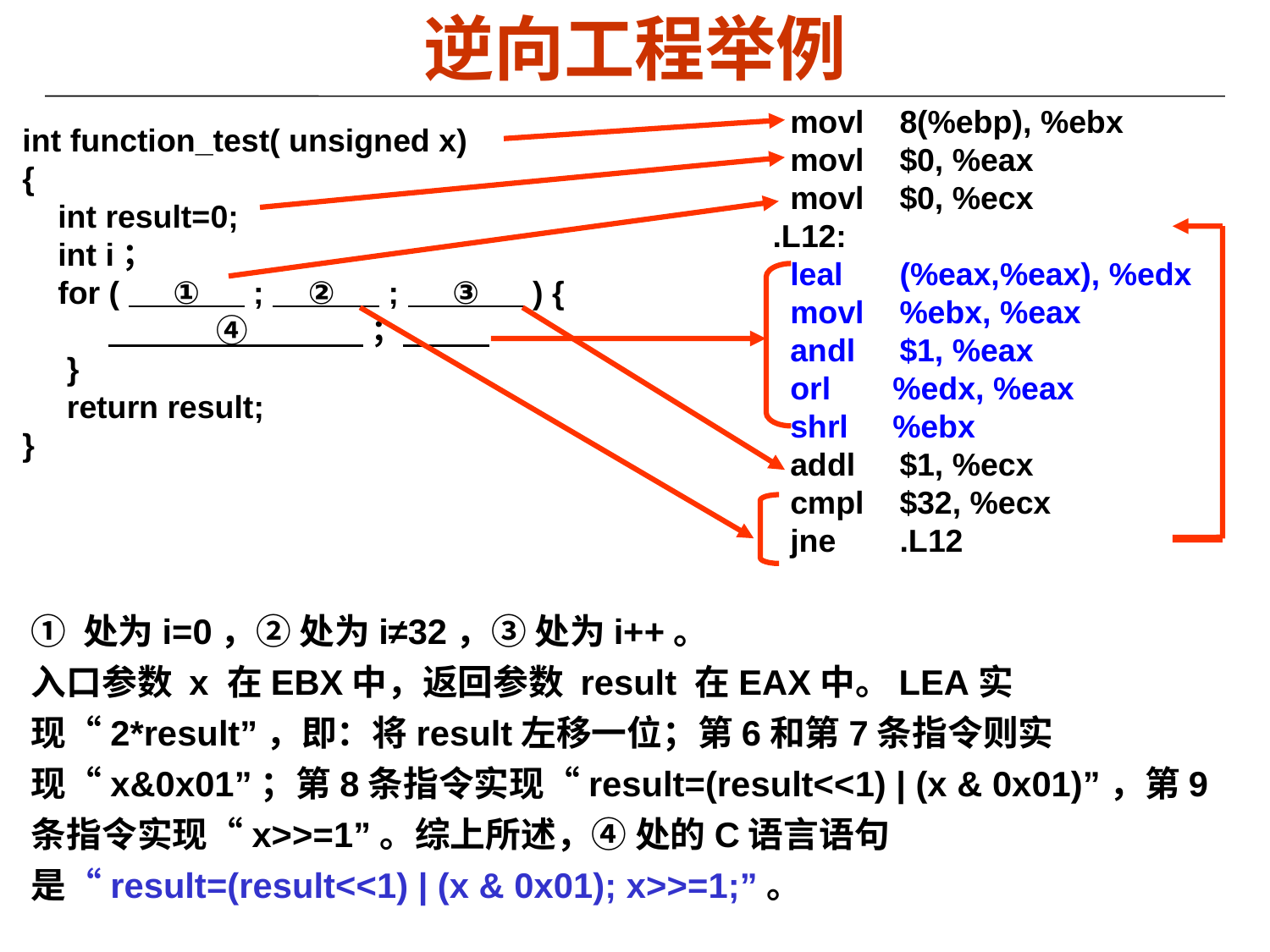

# 逆向工程举例
  movl  	8(%ebp), %ebx
  movl  	$0, %eax
  movl  	$0, %ecx
.L12:
  leal   	(%eax,%eax), %edx
  movl  	%ebx, %eax
  andl  	$1, %eax
  orl       %edx, %eax
  shrl     %ebx
  addl   	$1, %ecx
  cmpl  	$32, %ecx
  jne    	.L12
int function_test( unsigned x)
{
    int result=0;
    int i；
    for (      ①      ;     ②      ;      ③      ) {
                           ④                ；
     }
     return result;
}

① 处为i=0，② 处为i≠32，③ 处为i++。
入口参数 x 在EBX中，返回参数 result 在EAX中。LEA实现“2*result”，即：将result左移一位；第6和第7条指令则实现“x&0x01”；第8条指令实现“result=(result<<1) | (x & 0x01)”，第9条指令实现“x>>=1”。综上所述，④ 处的C语言语句是“result=(result<<1) | (x & 0x01); x>>=1;”。